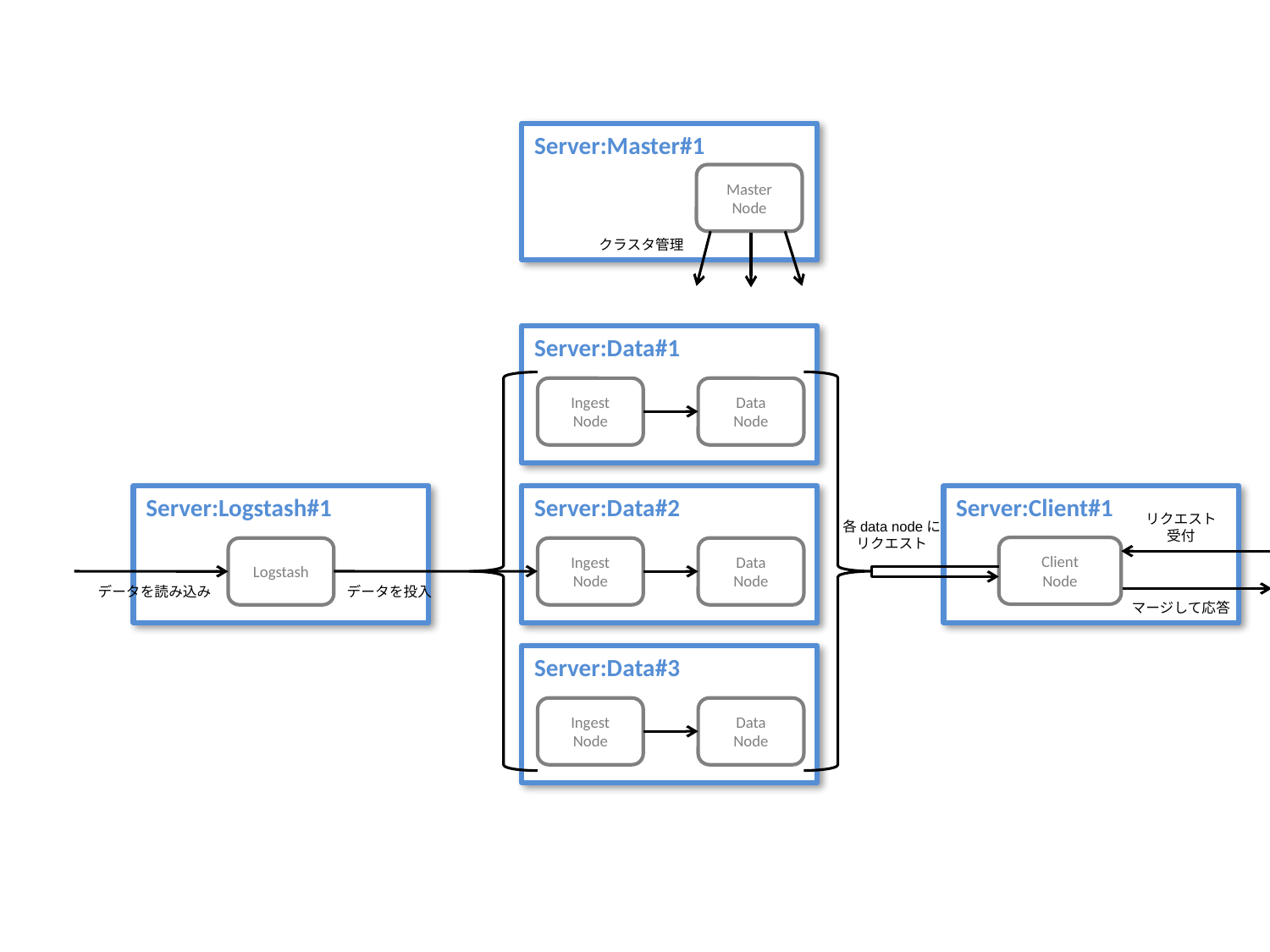

Server:Master#1
Master
Node
クラスタ管理
Server:Data#1

Ingest
Node
Data
Node
Server:Logstash#1
Server:Data#2
Server:Client#1
リクエスト
受付

各data nodeに
リクエスト
Client
Node
Logstash
Ingest
Node
Data
Node
データを読み込み
データを投入
マージして応答
Server:Data#3
Ingest
Node
Data
Node